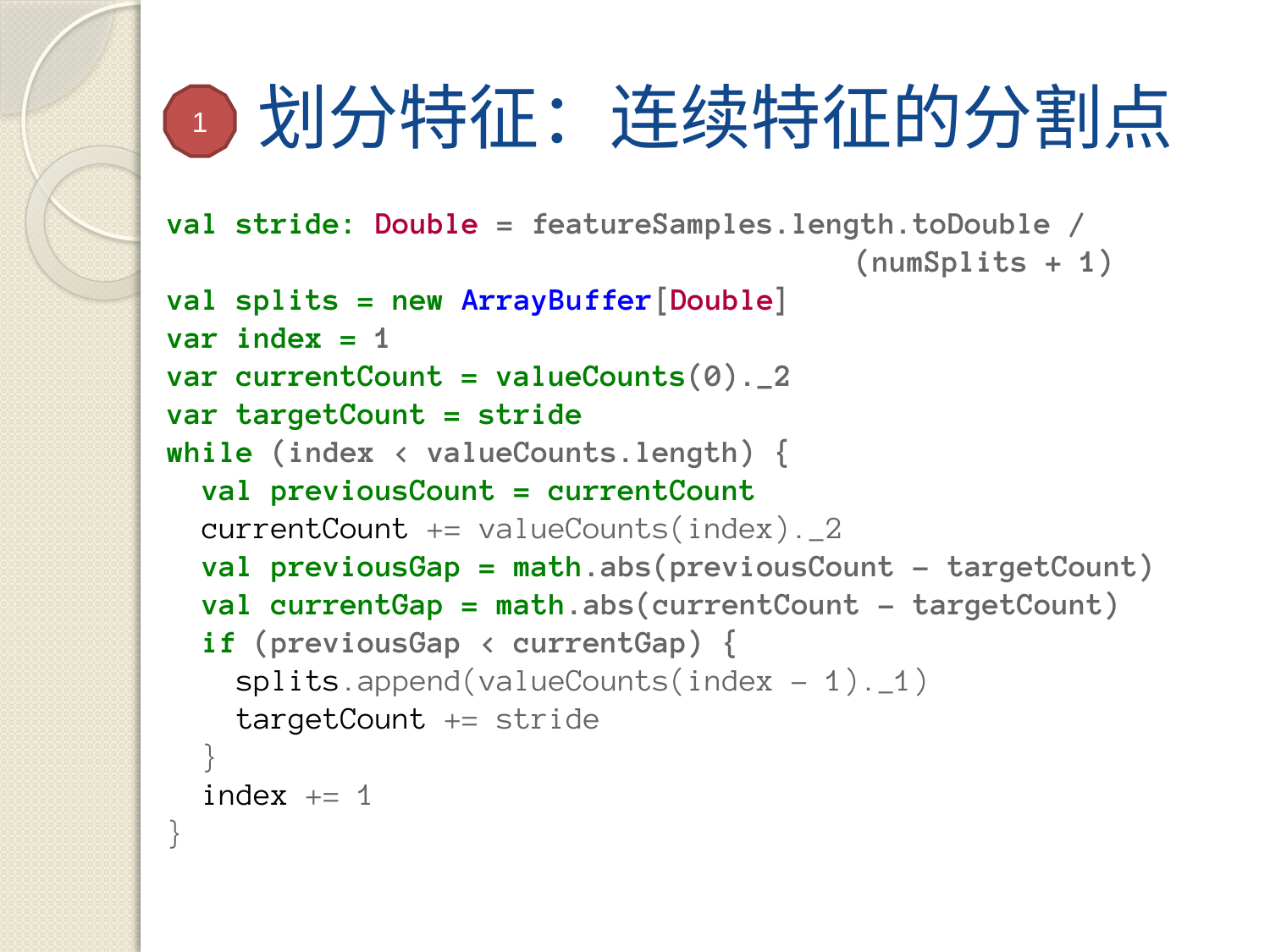

# 划分特征：连续特征的分割点
1
val stride: Double = featureSamples.length.toDouble /
		                         (numSplits + 1)
val splits = new ArrayBuffer[Double]
var index = 1
var currentCount = valueCounts(0)._2
var targetCount = stride
while (index < valueCounts.length) {
  val previousCount = currentCount
  currentCount += valueCounts(index)._2
  val previousGap = math.abs(previousCount - targetCount)
  val currentGap = math.abs(currentCount - targetCount)
  if (previousGap < currentGap) {
    splits.append(valueCounts(index - 1)._1)
    targetCount += stride
  }
  index += 1
}